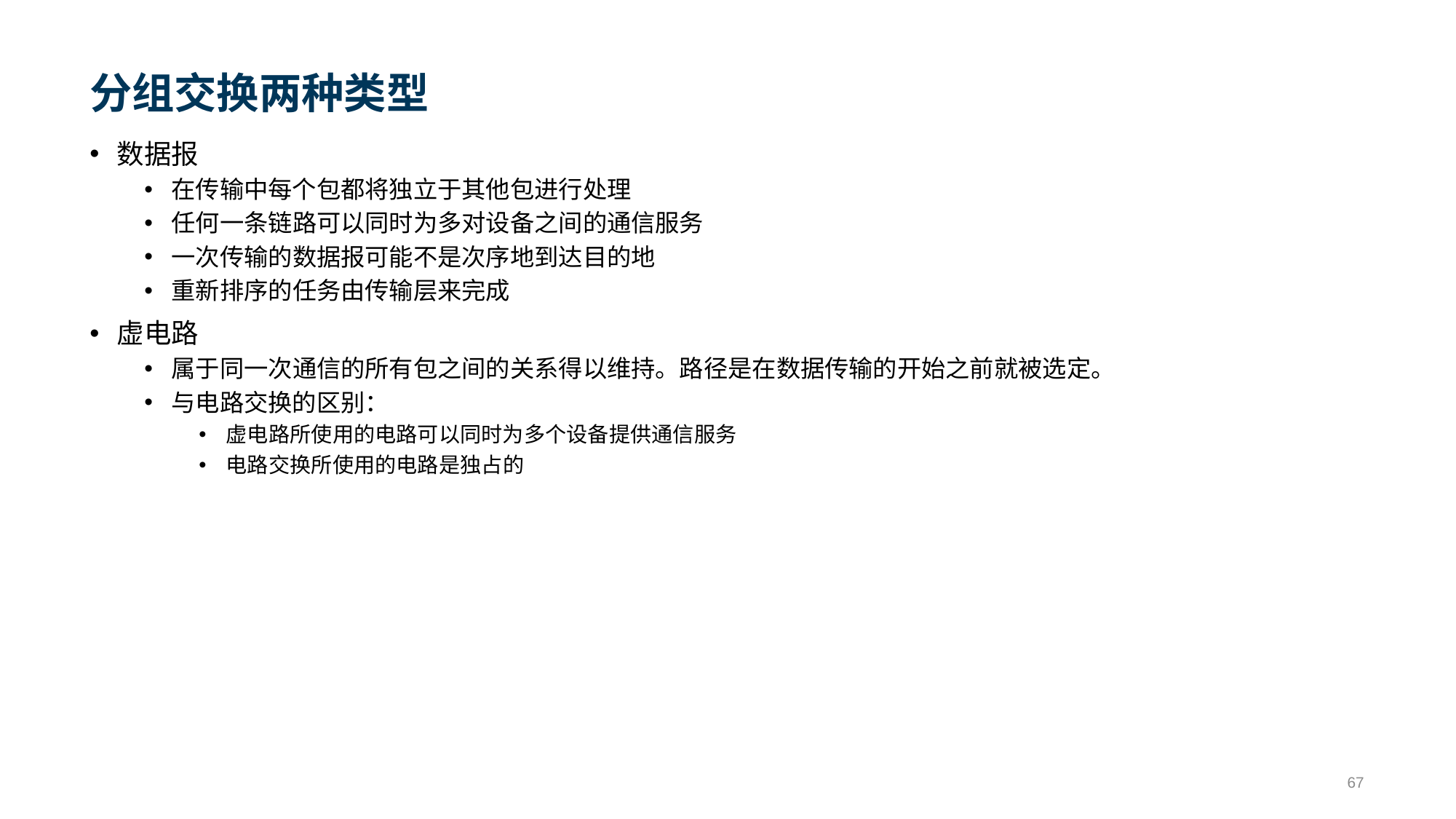

# 分组交换两种类型
数据报
在传输中每个包都将独立于其他包进行处理
任何一条链路可以同时为多对设备之间的通信服务
一次传输的数据报可能不是次序地到达目的地
重新排序的任务由传输层来完成
虚电路
属于同一次通信的所有包之间的关系得以维持。路径是在数据传输的开始之前就被选定。
与电路交换的区别：
虚电路所使用的电路可以同时为多个设备提供通信服务
电路交换所使用的电路是独占的
67